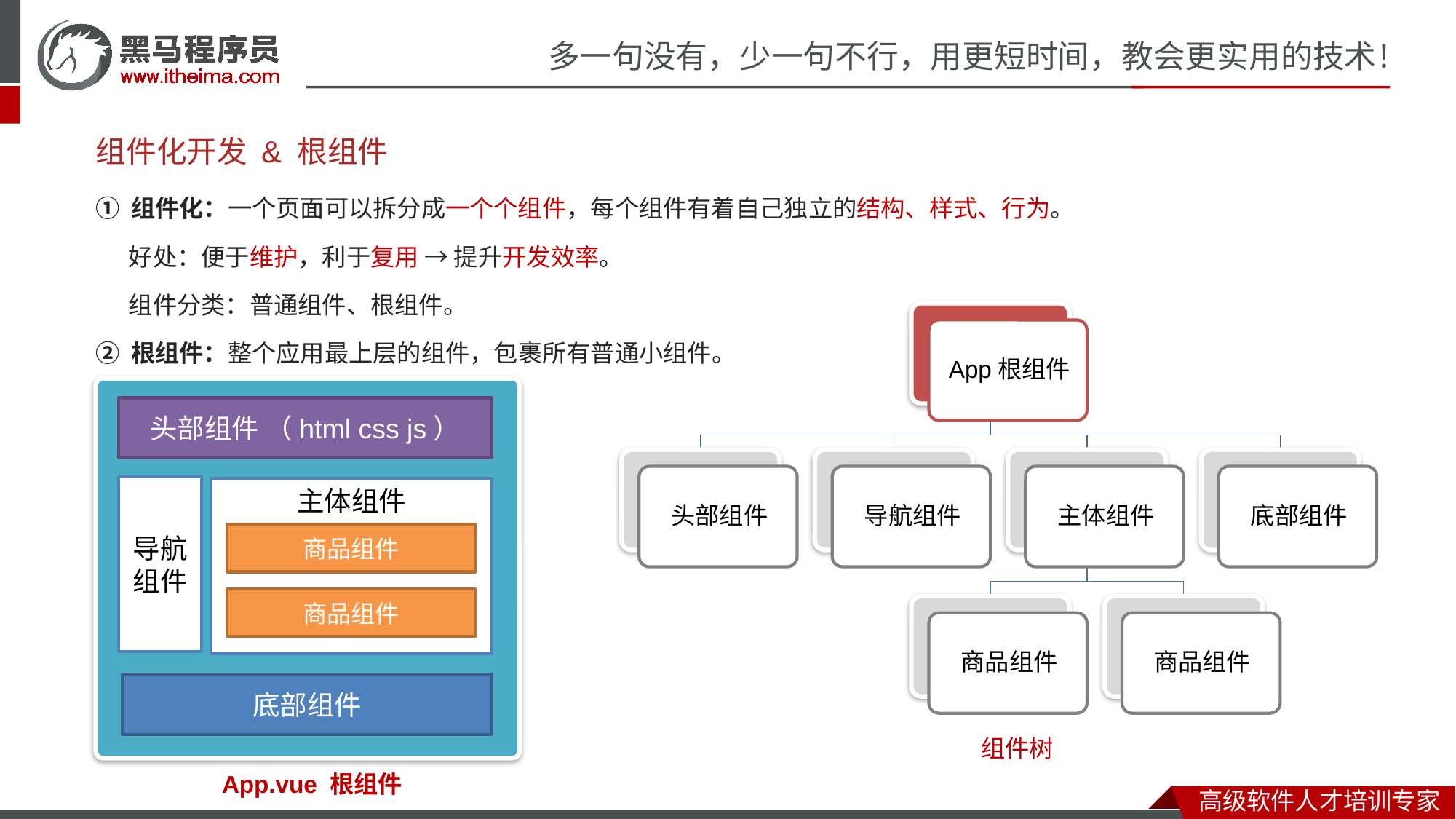

# 组件化开发 & 根组件
① 组件化：一个页面可以拆分成一个个组件，每个组件有着自己独立的结构、样式、行为。
     好处：便于维护，利于复用 → 提升开发效率。
     组件分类：普通组件、根组件。
② 根组件：整个应用最上层的组件，包裹所有普通小组件。
App根组件
头部组件
导航组件
主体组件
商品组件
商品组件
底部组件

头部组件 （html css js）
导航
组件
主体组件

商品组件
商品组件
底部组件
组件树
App.vue 根组件